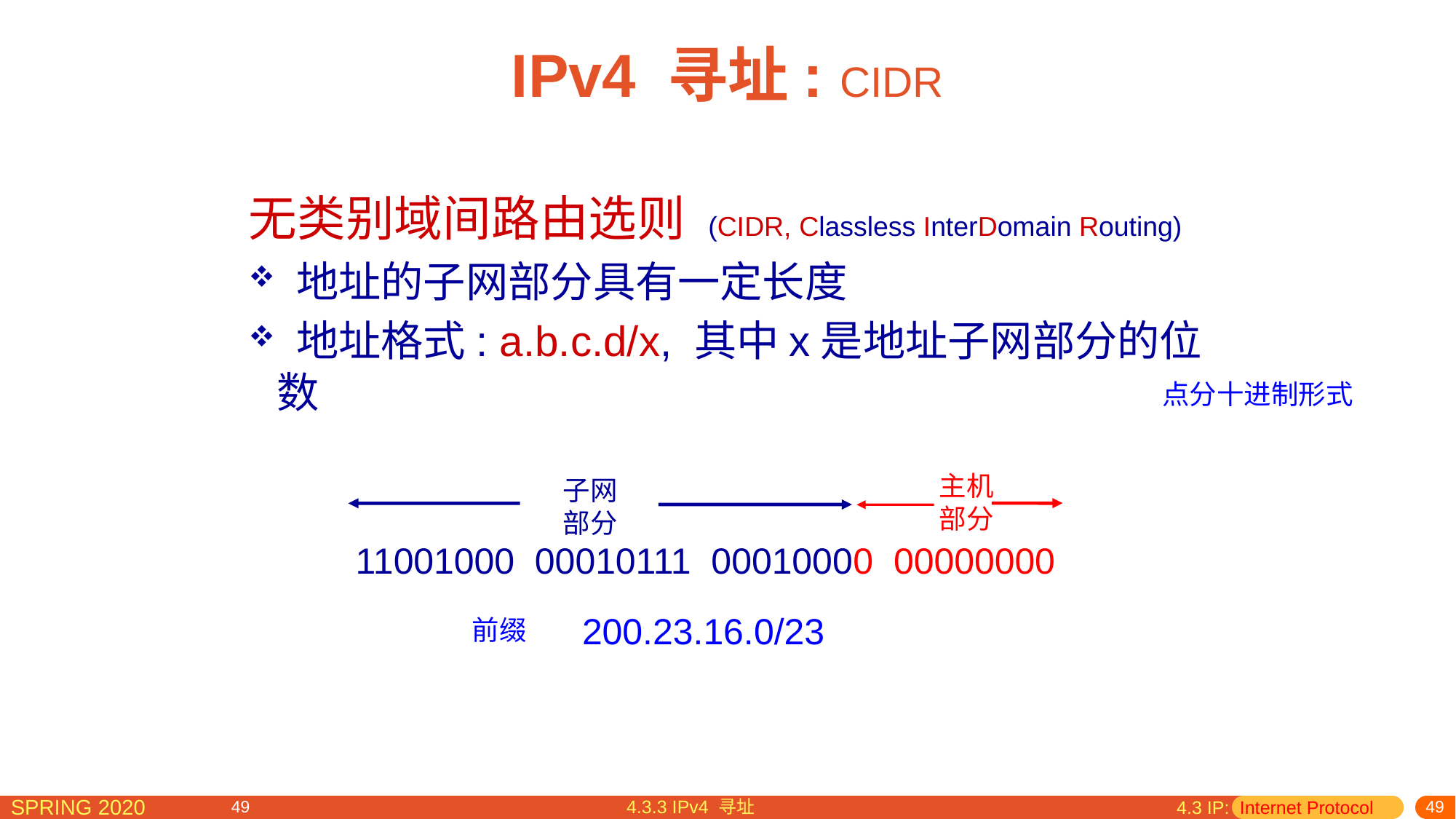

# IPv4 寻址: CIDR
无类别域间路由选则 (CIDR, Classless InterDomain Routing)
 地址的子网部分具有一定长度
 地址格式: a.b.c.d/x, 其中x是地址子网部分的位数
点分十进制形式
主机
部分
子网
部分

11001000  00010111  00010000  00000000
200.23.16.0/23
前缀
4.3.3 IPv4 寻址
4.3 IP:  Internet Protocol